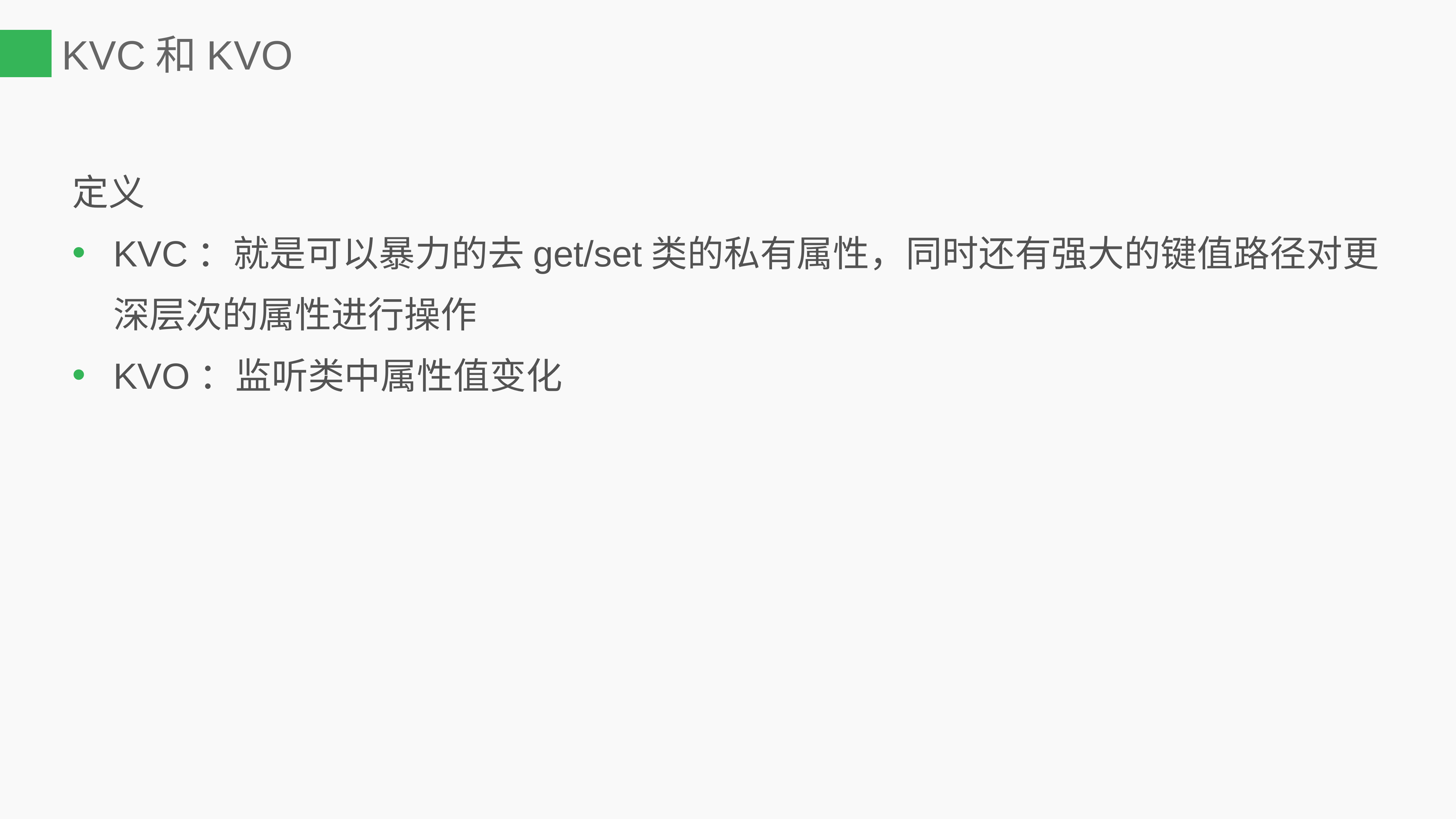

# KVC和KVO
定义
KVC：就是可以暴力的去get/set类的私有属性，同时还有强大的键值路径对更深层次的属性进行操作
KVO：监听类中属性值变化